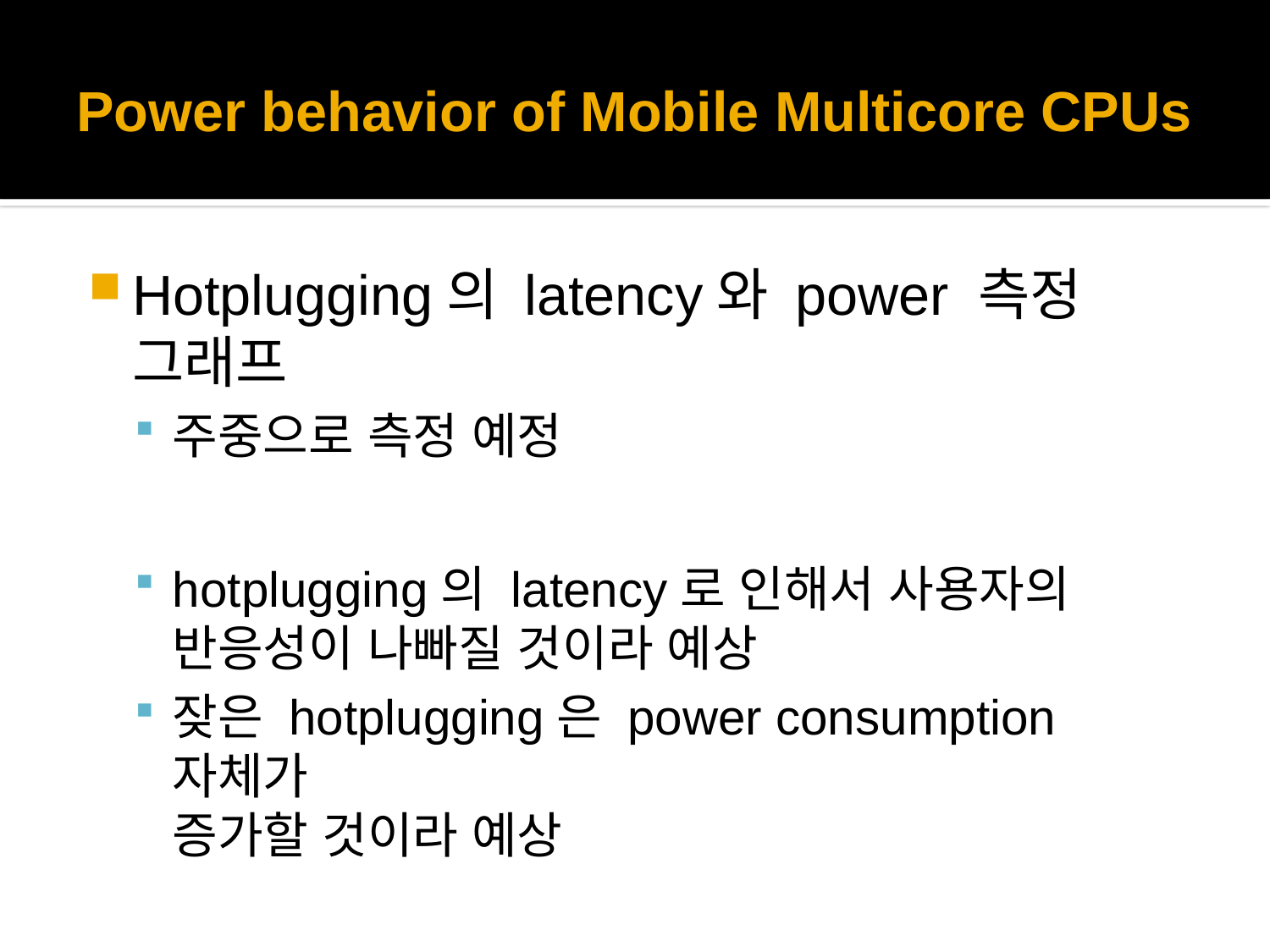

# Power behavior of Mobile Multicore CPUs
Hotplugging의 latency와 power 측정 그래프
주중으로 측정 예정

hotplugging의 latency로 인해서 사용자의 반응성이 나빠질 것이라 예상
잦은 hotplugging은 power consumption 자체가
증가할 것이라 예상